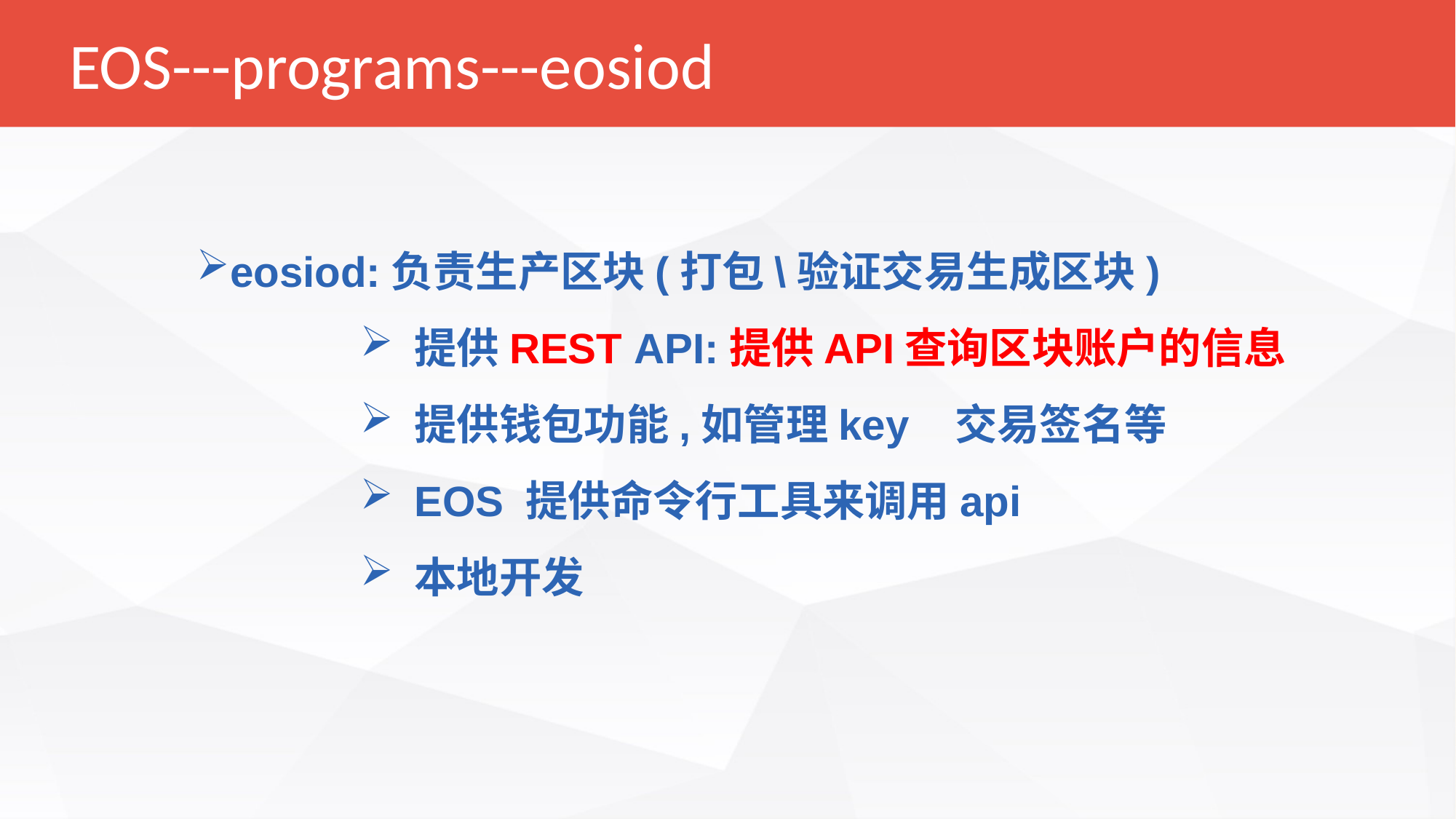

EOS---programs---eosiod

eosiod:负责生产区块(打包\验证交易生成区块)
提供REST API:提供API查询区块账户的信息
提供钱包功能,如管理key   交易签名等
EOS 提供命令行工具来调用api
本地开发